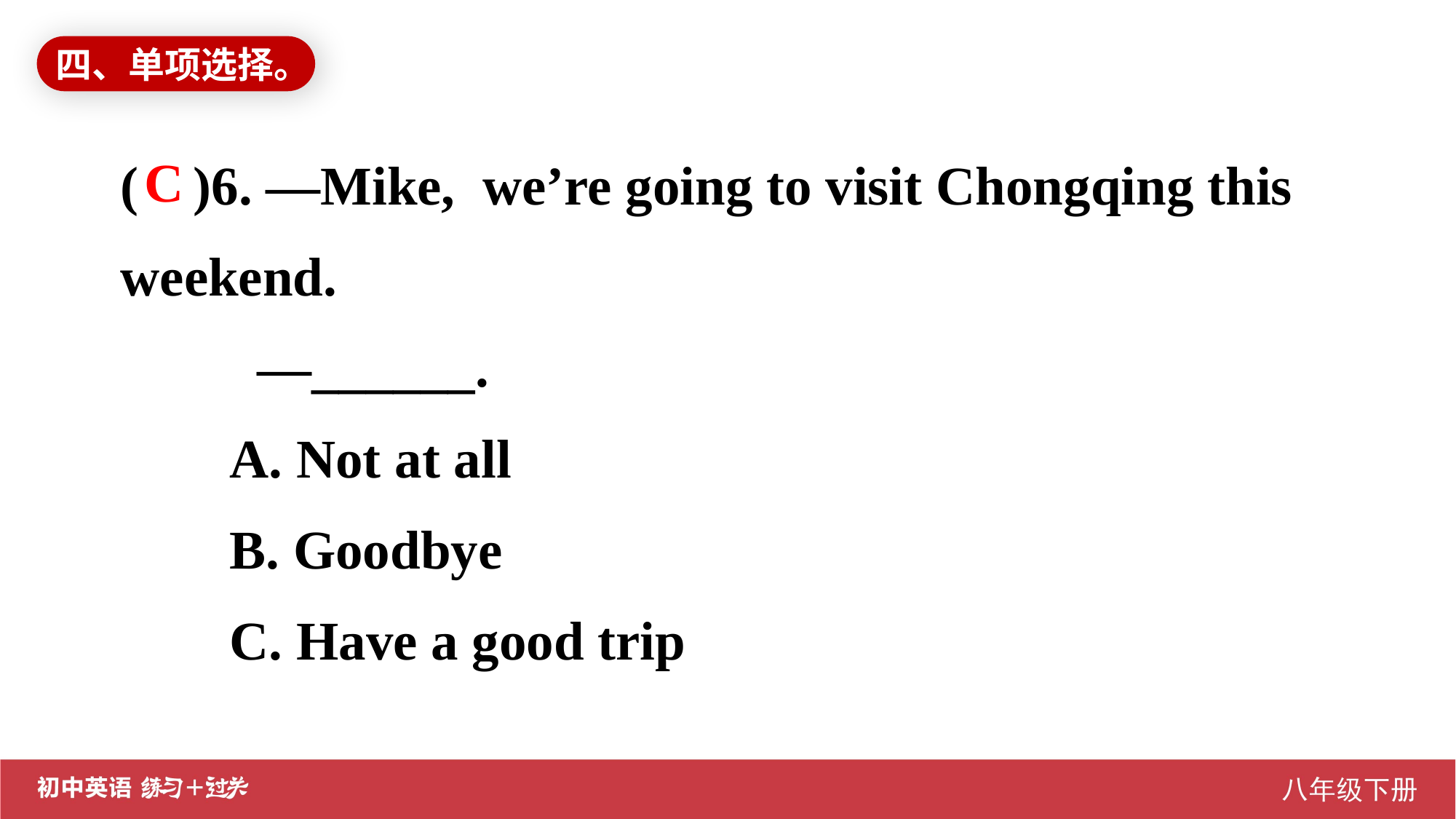

四、单项选择。
(    )6. —Mike,  we’re going to visit Chongqing this weekend.
	  —______.
A. Not at all
B. Goodbye
C. Have a good trip
C